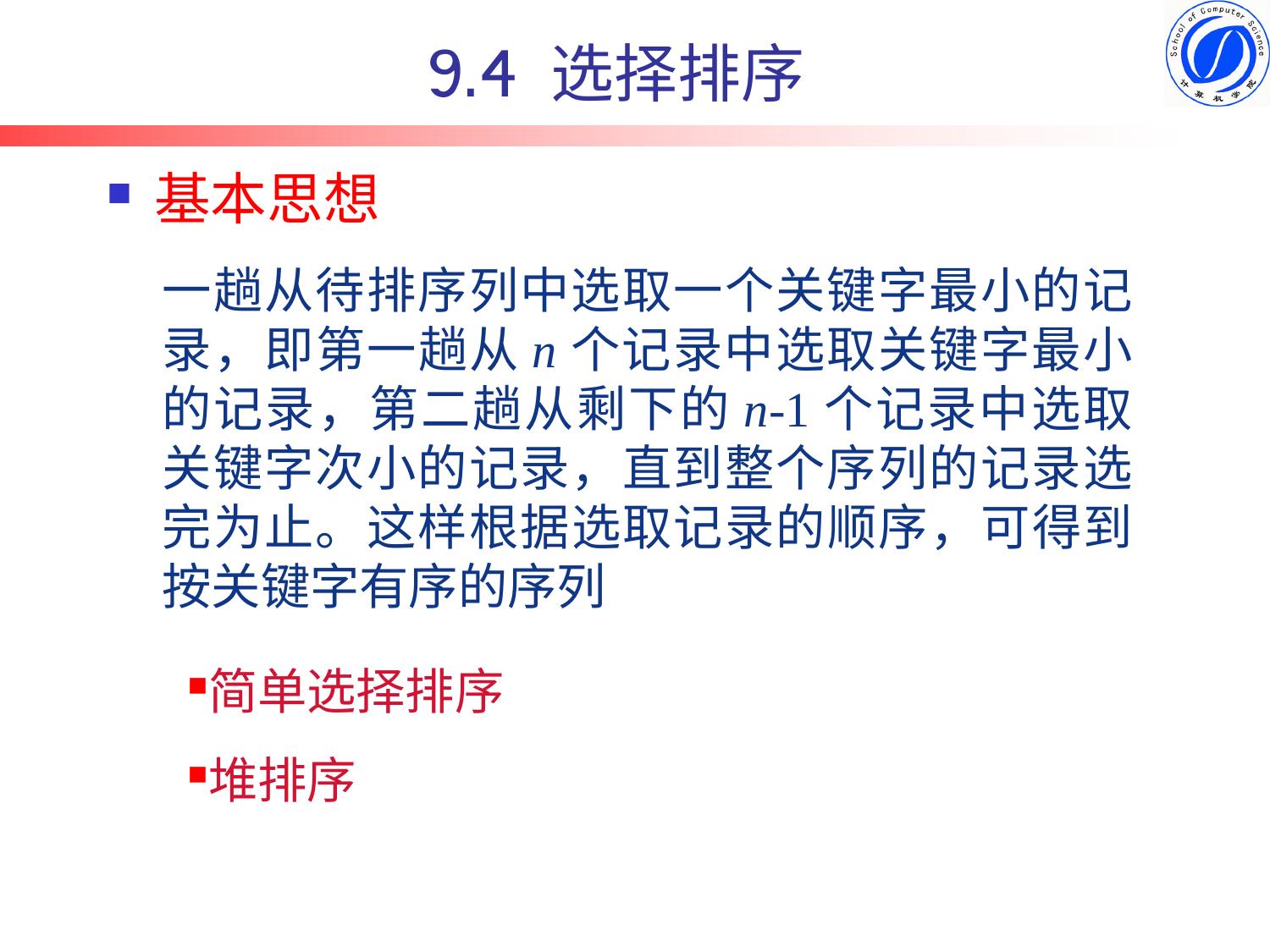

# 9.4 选择排序
基本思想
一趟从待排序列中选取一个关键字最小的记录，即第一趟从n个记录中选取关键字最小的记录，第二趟从剩下的n-1个记录中选取关键字次小的记录，直到整个序列的记录选完为止。这样根据选取记录的顺序，可得到按关键字有序的序列
简单选择排序
堆排序